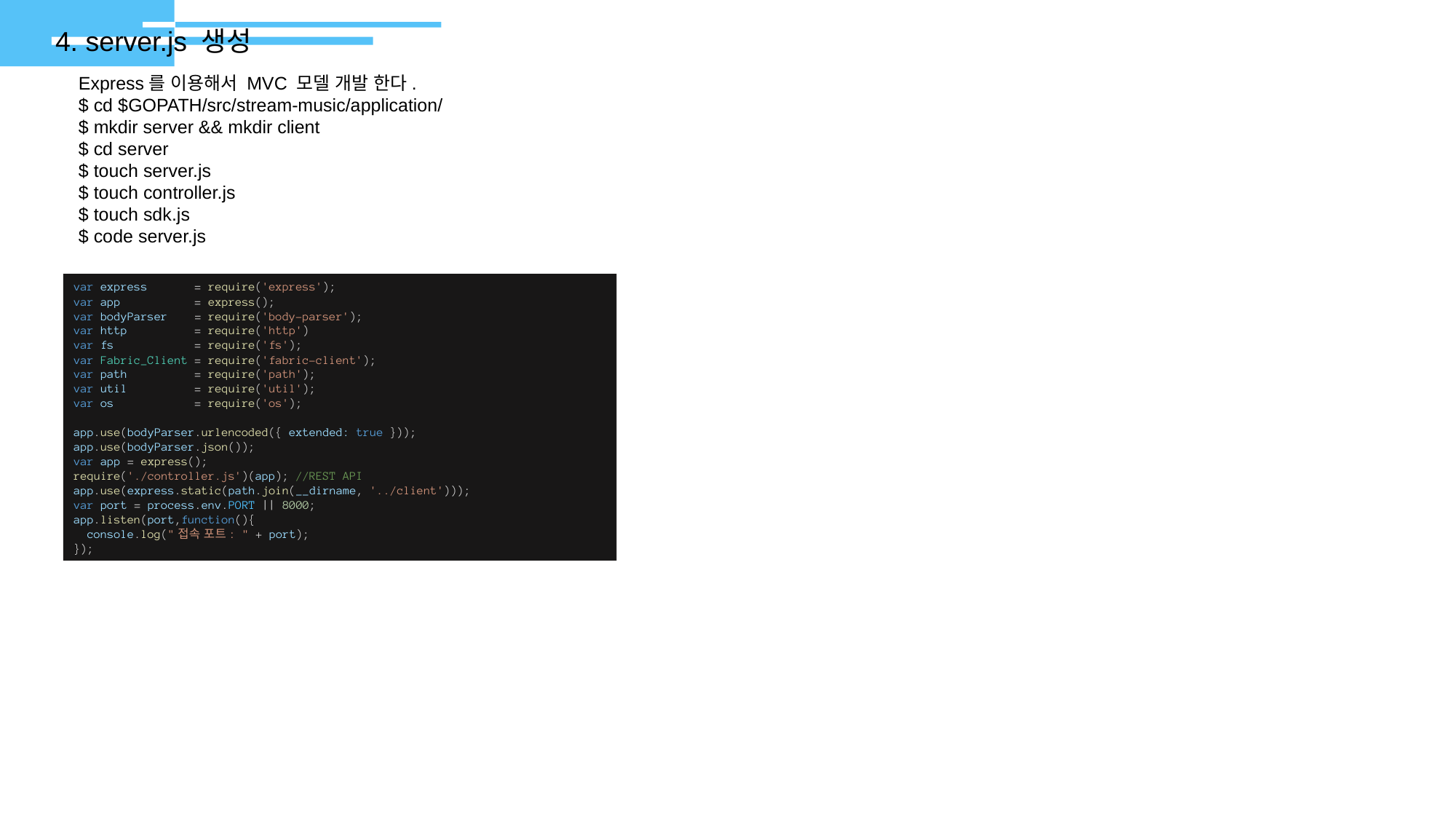

4. server.js 생성
Express를 이용해서 MVC 모델 개발 한다.
$ cd $GOPATH/src/stream-music/application/
$ mkdir server && mkdir client
$ cd server
$ touch server.js
$ touch controller.js
$ touch sdk.js
$ code server.js
var express       = require('express');
var app           = express();
var bodyParser    = require('body-parser');
var http          = require('http')
var fs            = require('fs');
var Fabric_Client = require('fabric-client');
var path          = require('path');
var util          = require('util');
var os            = require('os');
app.use(bodyParser.urlencoded({ extended: true }));
app.use(bodyParser.json());
var app = express();
require('./controller.js')(app); //REST API
app.use(express.static(path.join(__dirname, '../client')));
var port = process.env.PORT || 8000;
app.listen(port,function(){
  console.log("접속 포트: " + port);
});